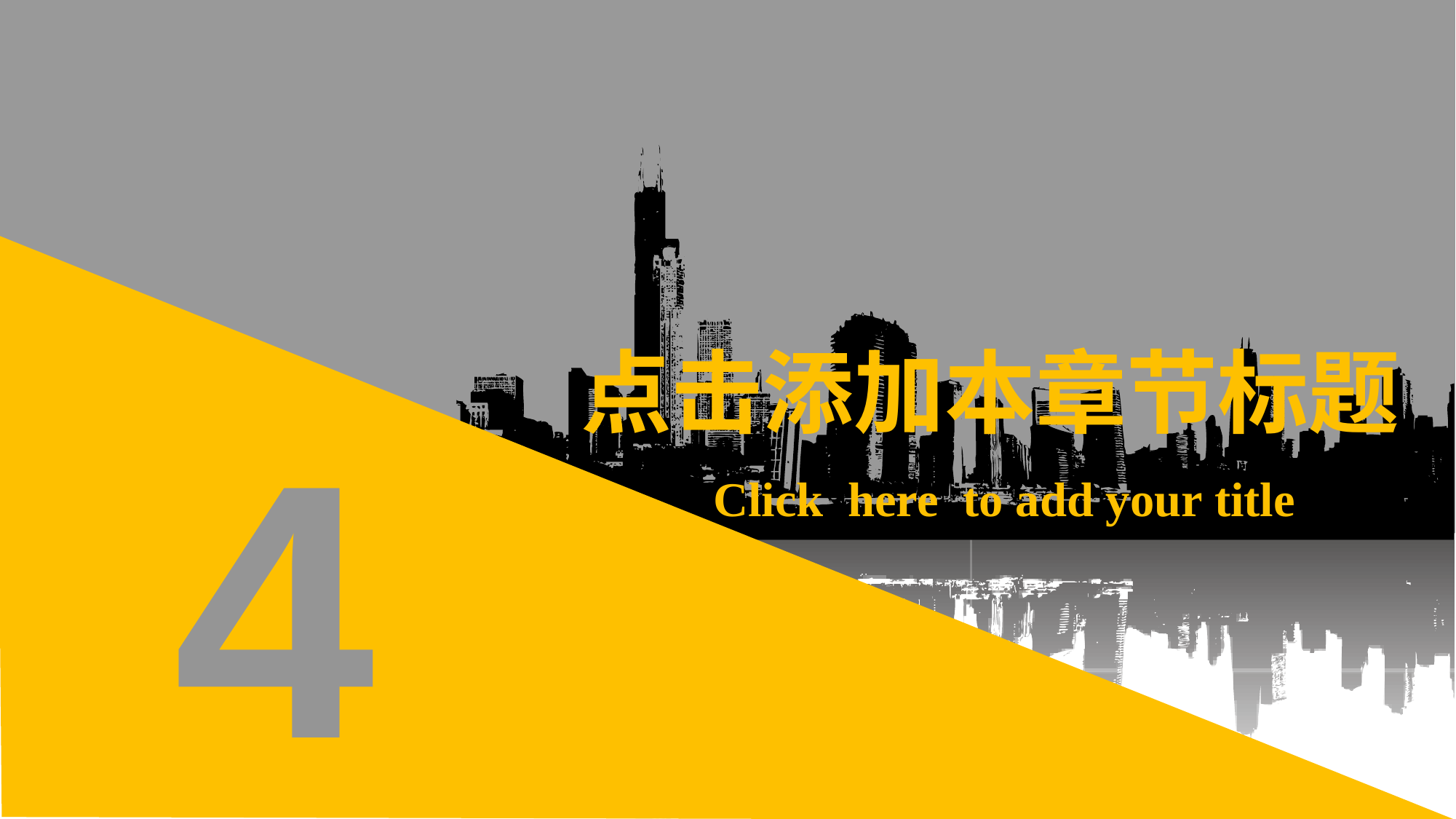

点击添加本章节标题
4
Click  here  to add your title